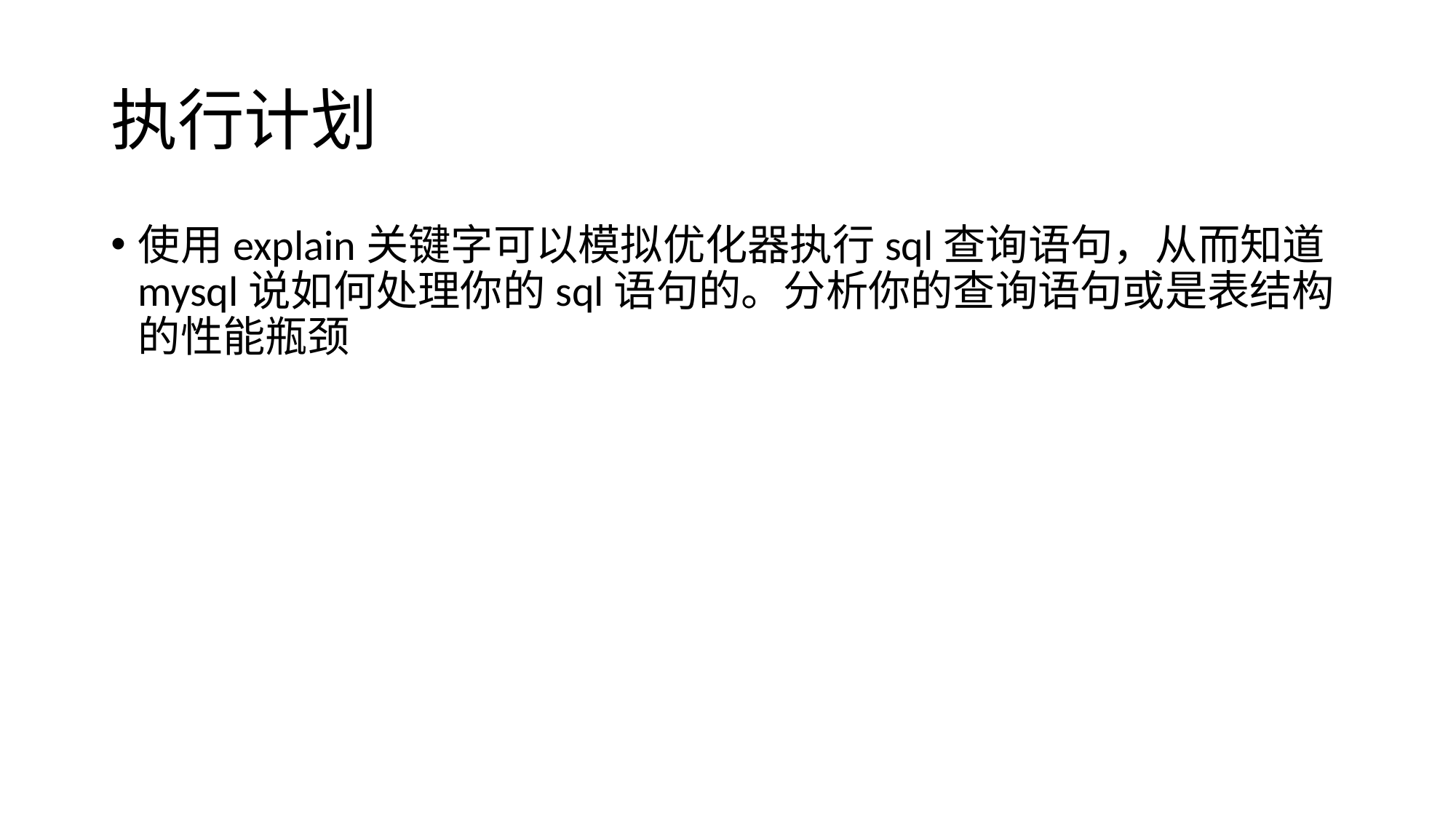

# 执行计划
使用explain关键字可以模拟优化器执行sql查询语句，从而知道mysql说如何处理你的sql语句的。分析你的查询语句或是表结构的性能瓶颈